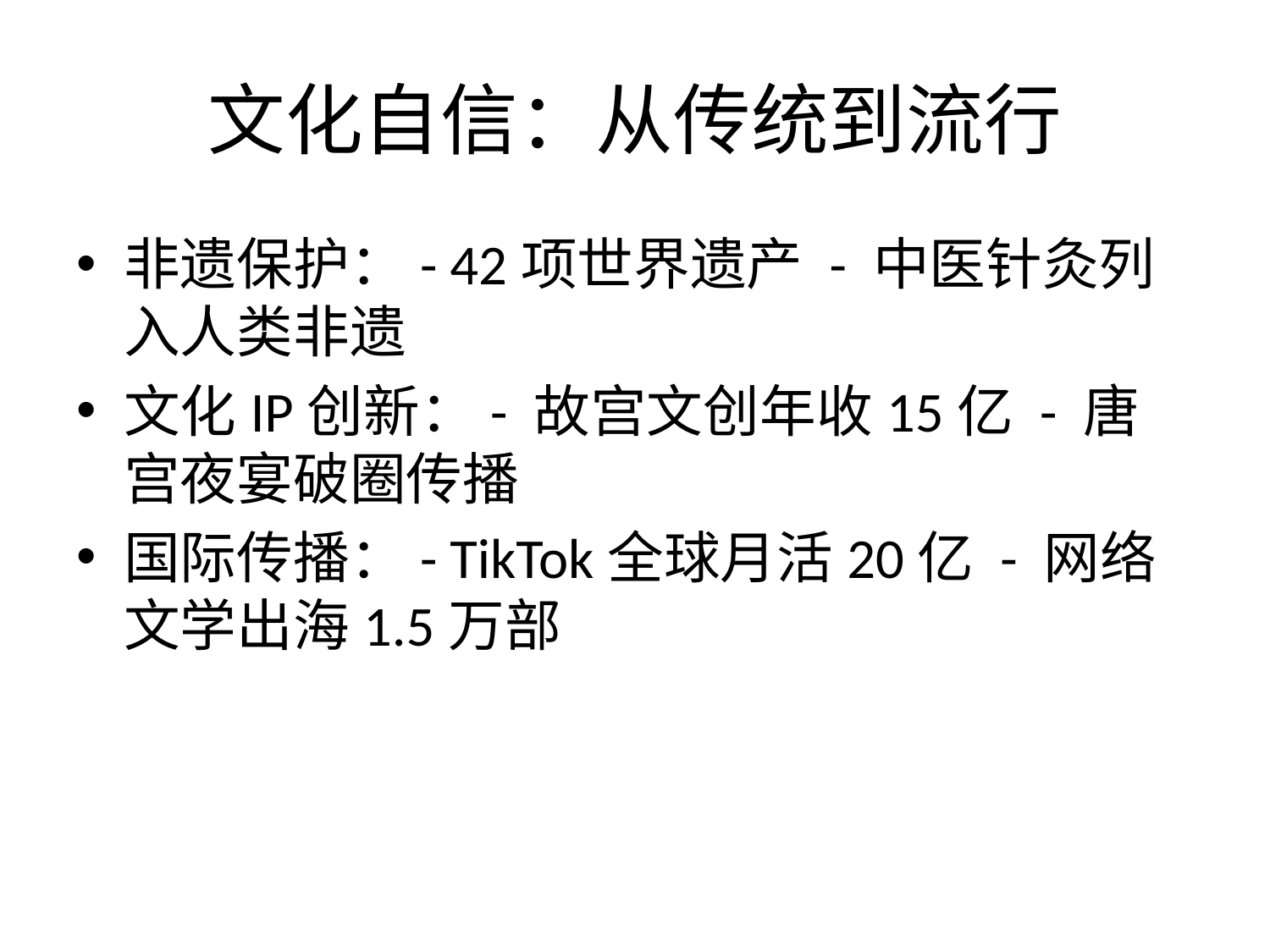

# 文化自信：从传统到流行
非遗保护：- 42项世界遗产 - 中医针灸列入人类非遗
文化IP创新：- 故宫文创年收15亿 - 唐宫夜宴破圈传播
国际传播：- TikTok全球月活20亿 - 网络文学出海1.5万部